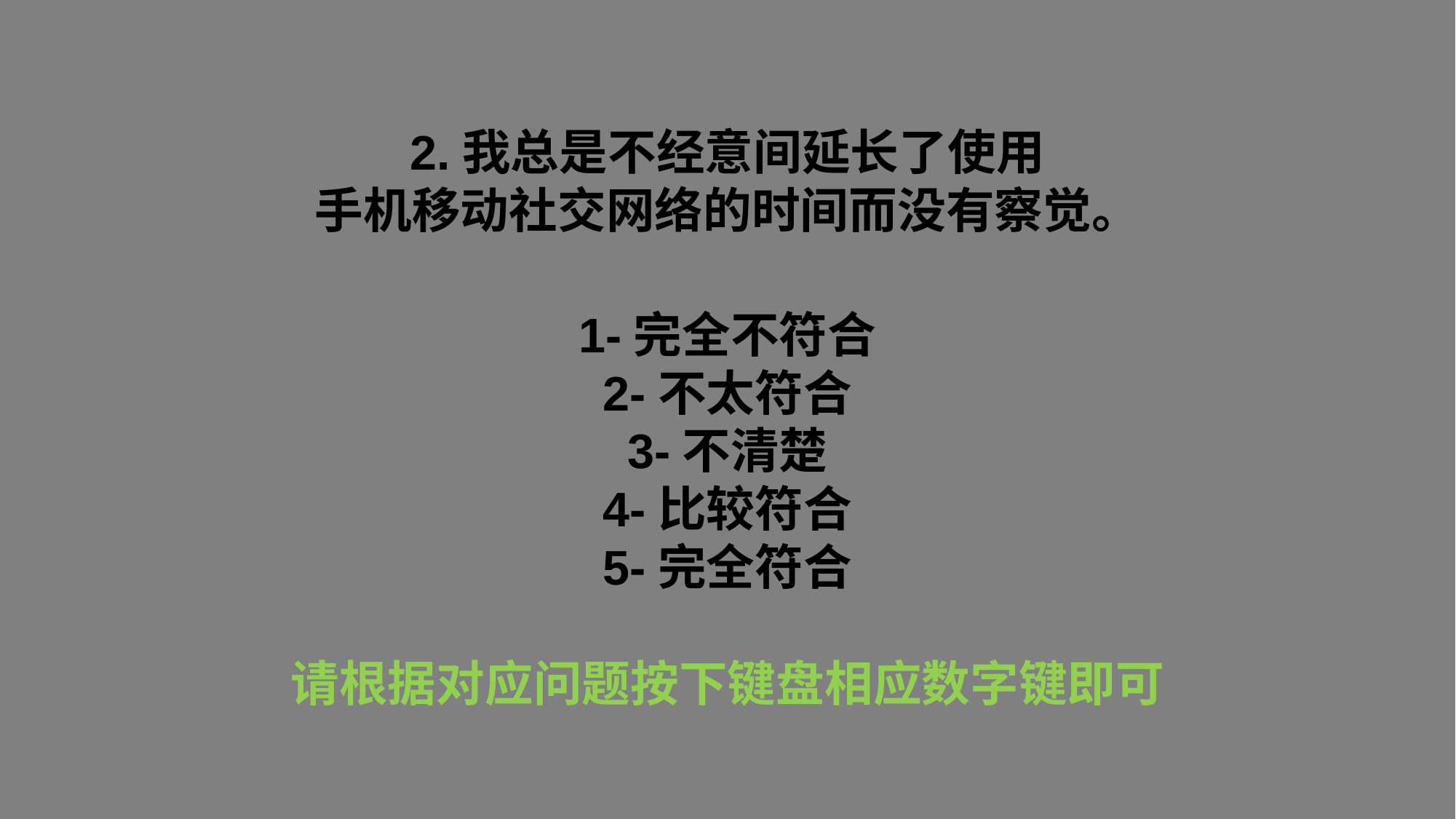

2.我总是不经意间延长了使用
手机移动社交网络的时间而没有察觉。
1-完全不符合
2-不太符合
3-不清楚
4-比较符合
5-完全符合

请根据对应问题按下键盘相应数字键即可